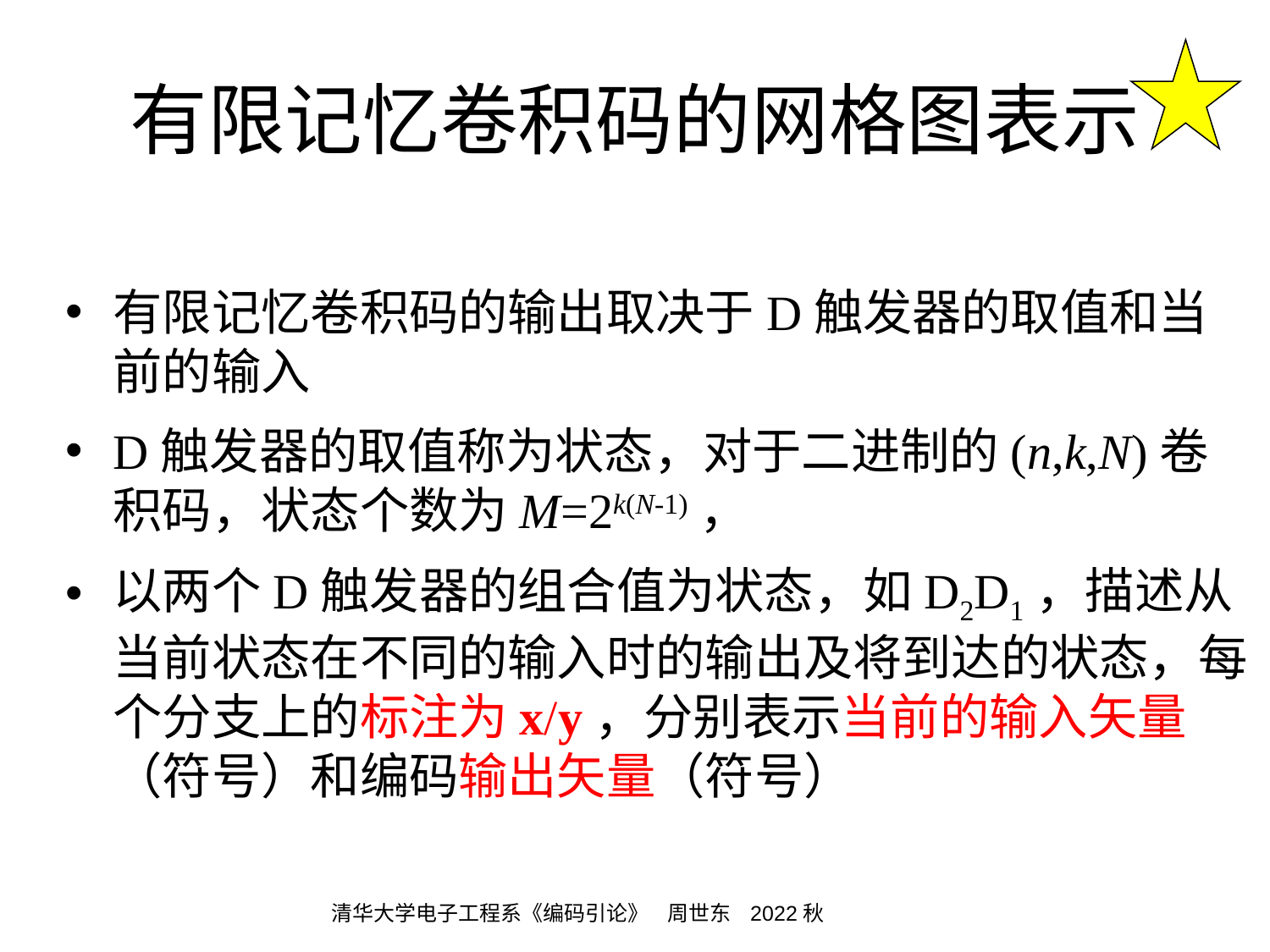

# 有限记忆卷积码的网格图表示

有限记忆卷积码的输出取决于D触发器的取值和当前的输入
D触发器的取值称为状态，对于二进制的(n,k,N)卷积码，状态个数为M=2k(N-1)，
以两个D触发器的组合值为状态，如D2D1，描述从当前状态在不同的输入时的输出及将到达的状态，每个分支上的标注为x/y，分别表示当前的输入矢量（符号）和编码输出矢量（符号）